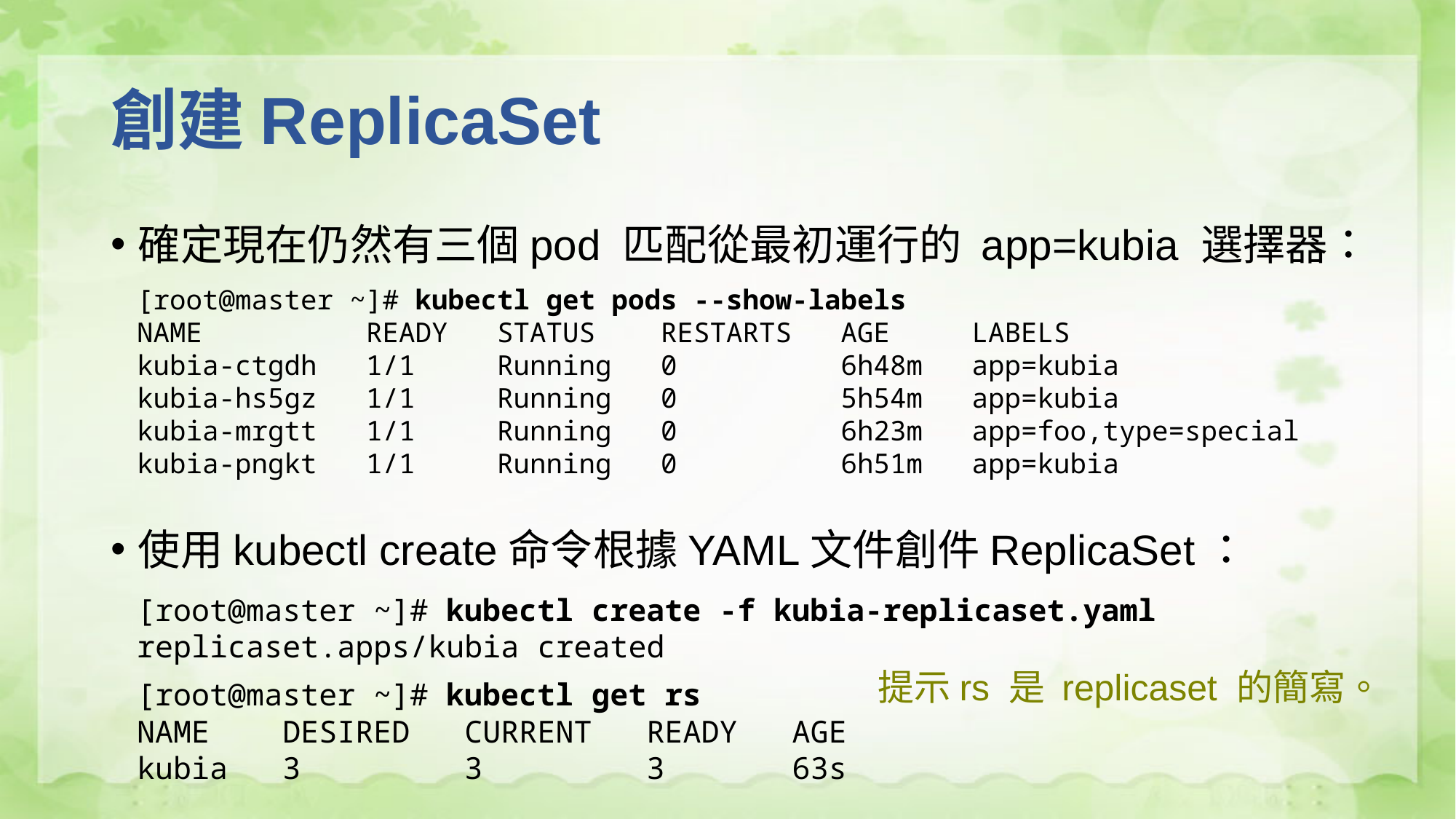

# 創建ReplicaSet
確定現在仍然有三個pod 匹配從最初運行的 app=kubia 選擇器：

使用kubectl create命令根據YAML文件創件ReplicaSet：
[root@master ~]# kubectl get pods --show-labels
NAME          READY   STATUS    RESTARTS   AGE     LABELS
kubia-ctgdh   1/1     Running   0          6h48m   app=kubia
kubia-hs5gz   1/1     Running   0          5h54m   app=kubia
kubia-mrgtt   1/1     Running   0          6h23m   app=foo,type=special
kubia-pngkt   1/1     Running   0          6h51m   app=kubia
[root@master ~]# kubectl create -f kubia-replicaset.yaml
replicaset.apps/kubia created
提示rs 是 replicaset 的簡寫。
[root@master ~]# kubectl get rs
NAME    DESIRED   CURRENT   READY   AGE
kubia   3         3         3       63s